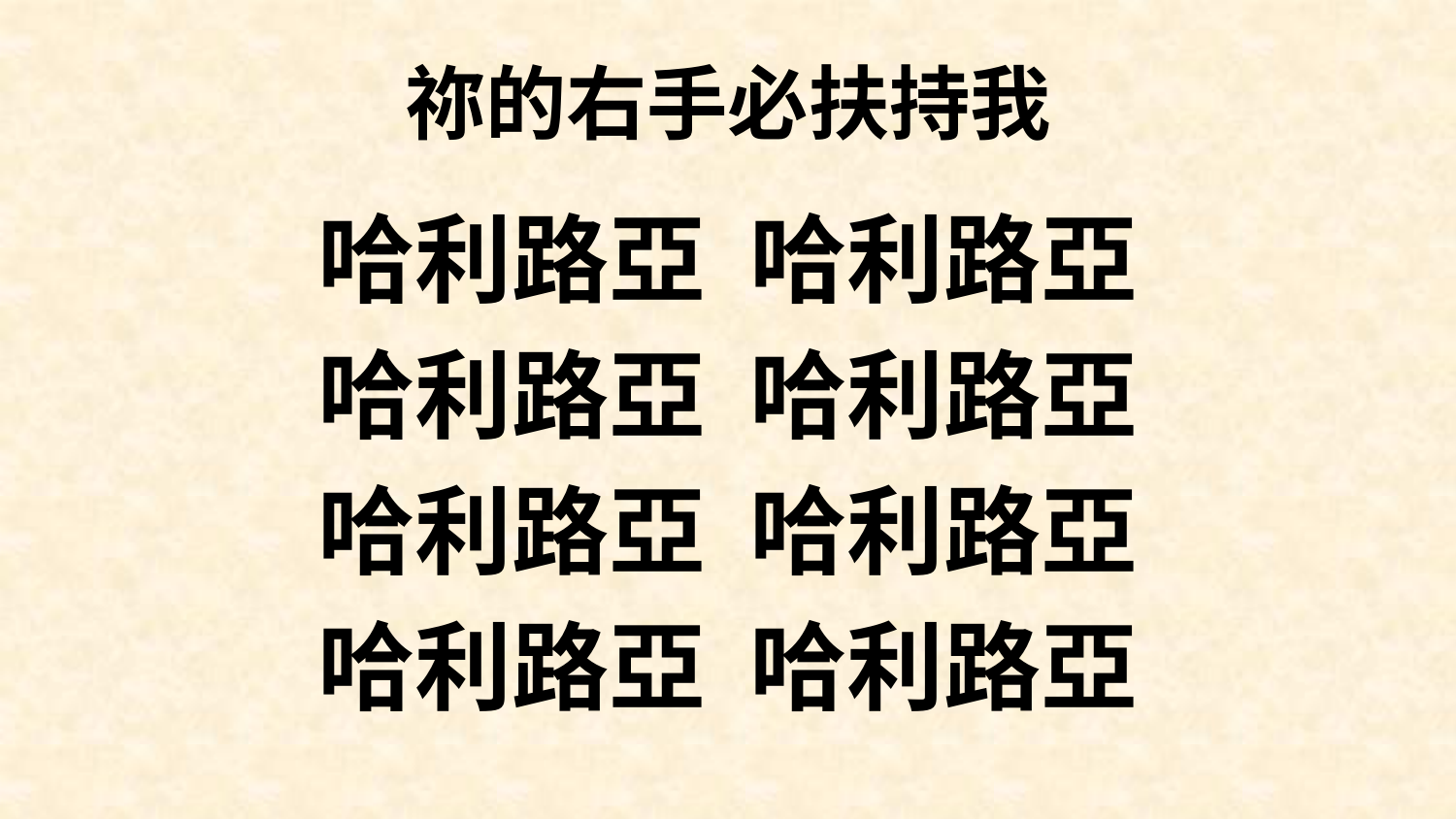

# 祢的右手必扶持我
哈利路亞  哈利路亞
哈利路亞  哈利路亞
哈利路亞  哈利路亞
哈利路亞  哈利路亞